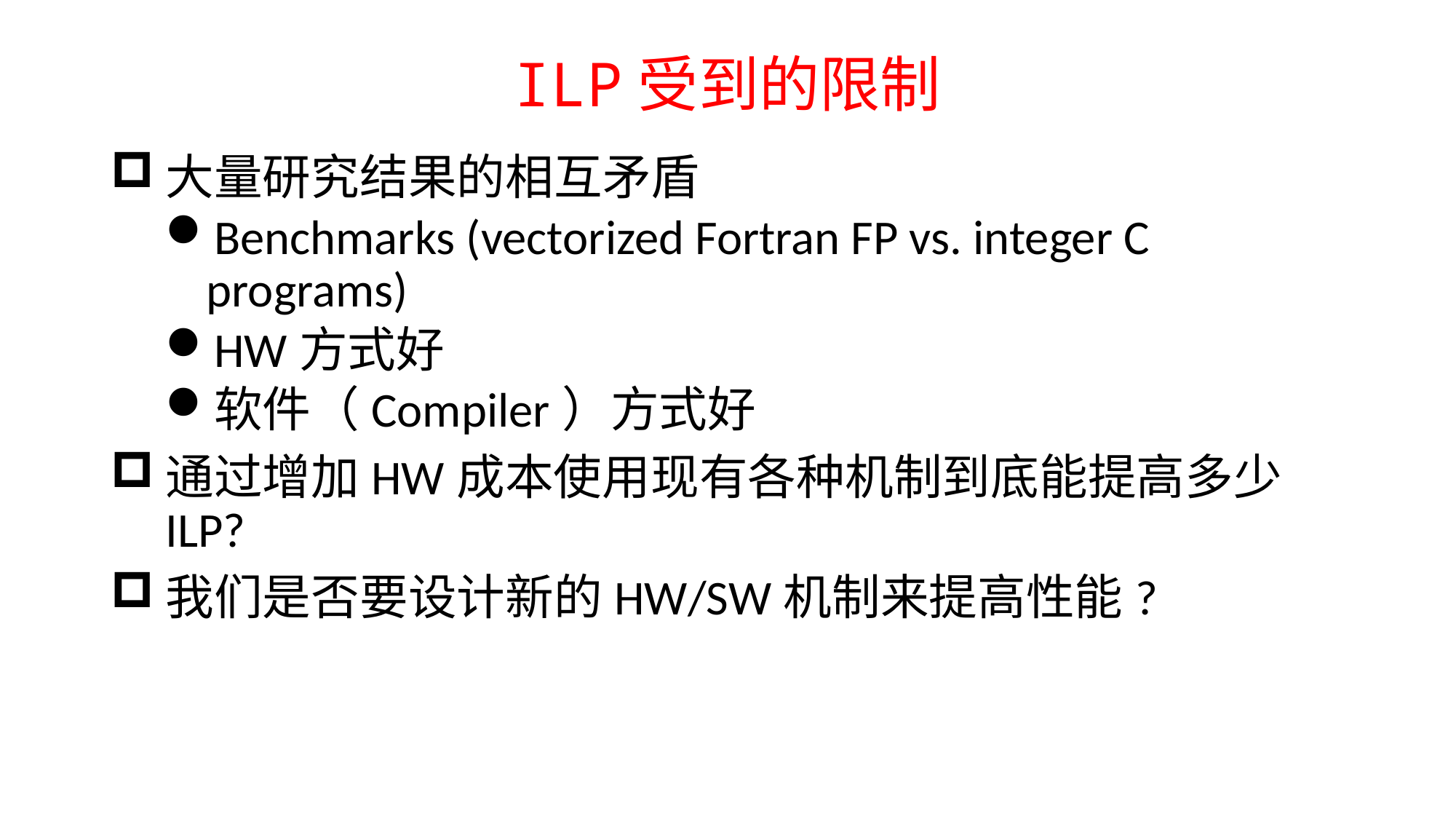

# ILP受到的限制
大量研究结果的相互矛盾
Benchmarks (vectorized Fortran FP vs. integer C programs)
HW方式好
软件（Compiler）方式好
通过增加HW成本使用现有各种机制到底能提高多少ILP?
我们是否要设计新的HW/SW机制来提高性能?